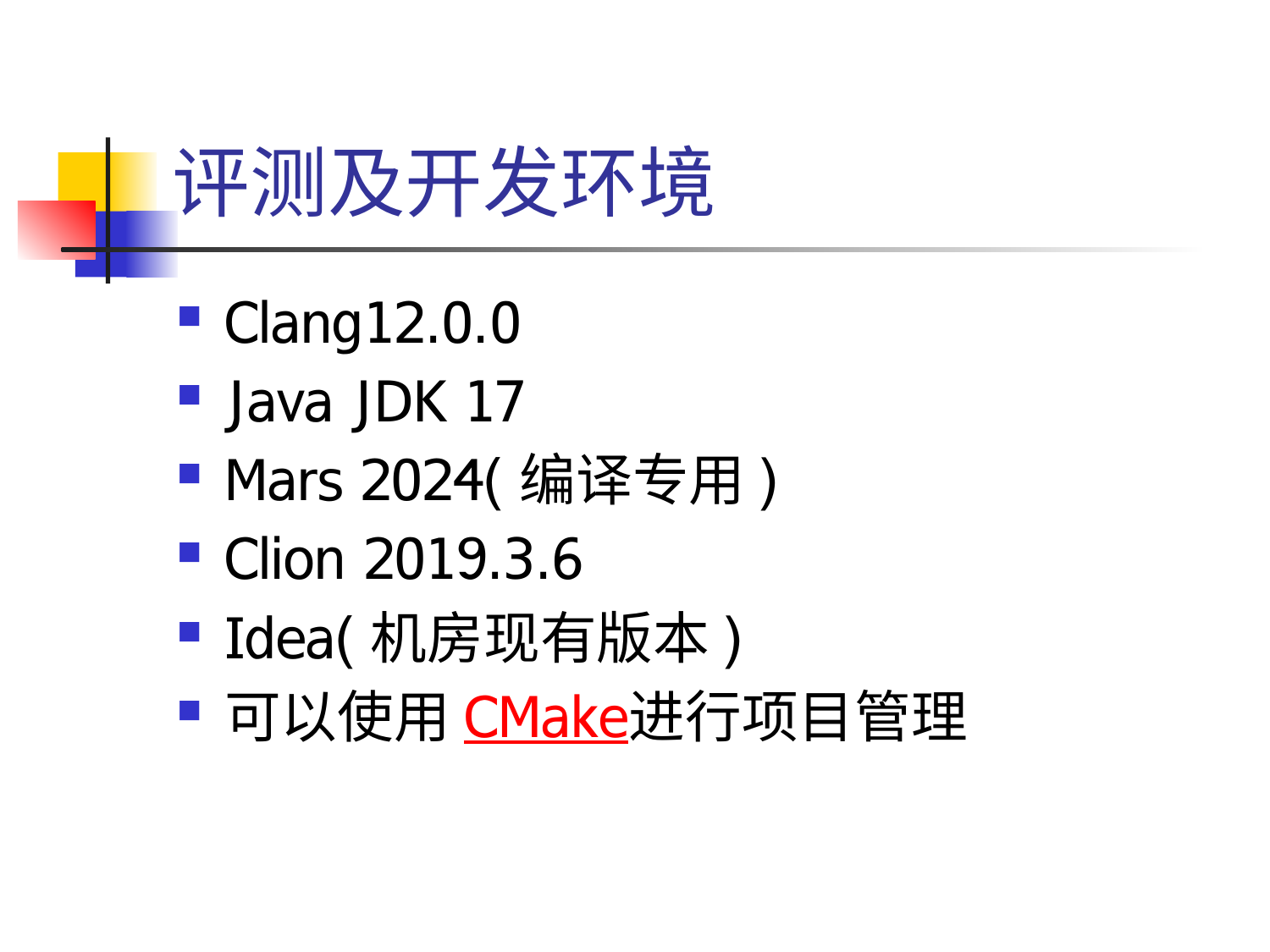

# 评测及开发环境
Clang12.0.0
Java JDK 17
Mars 2024(编译专用)
Clion 2019.3.6
Idea(机房现有版本)
可以使用CMake进行项目管理